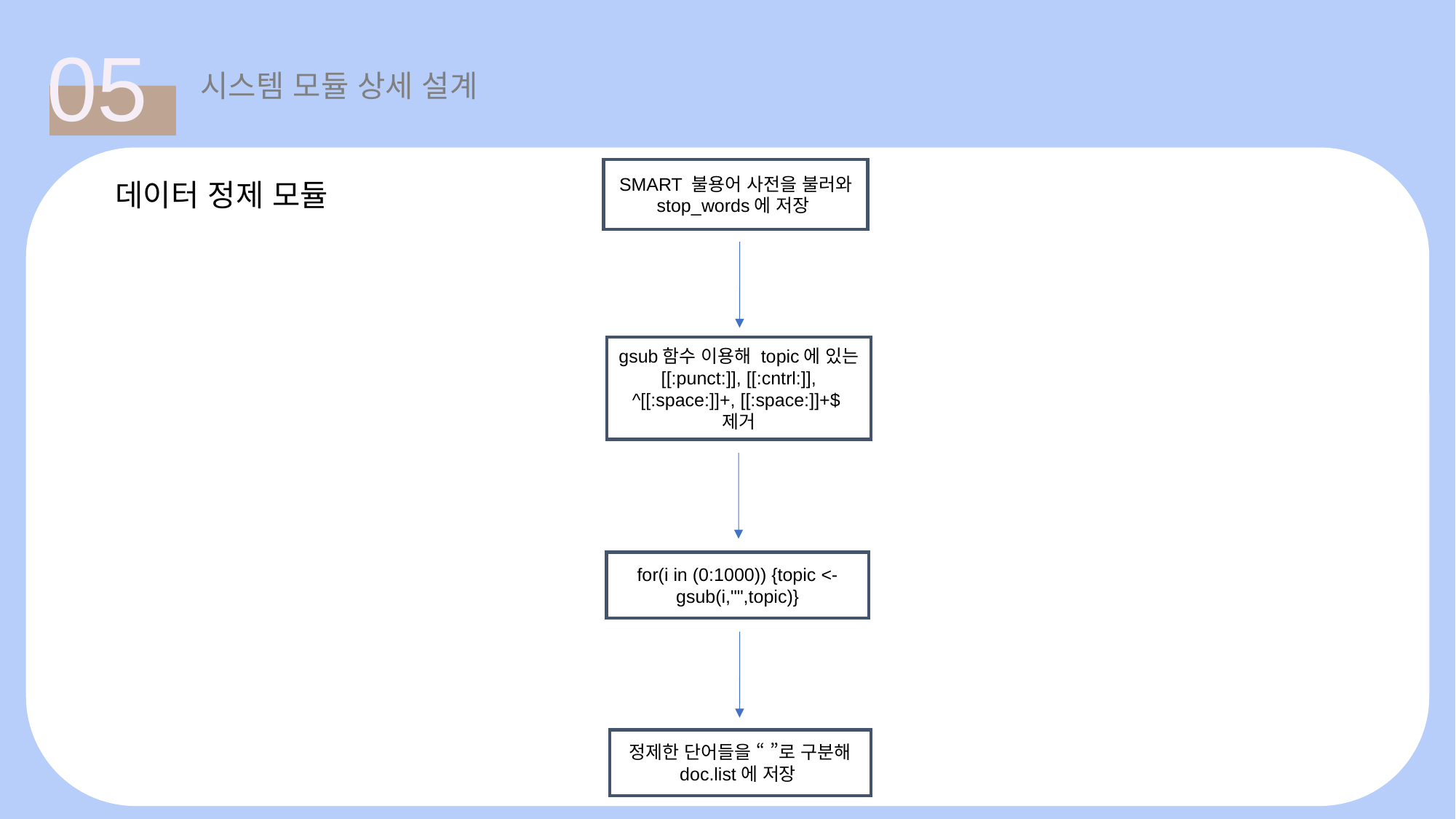

05
시스템 모듈 상세 설계

SMART 불용어 사전을 불러와 stop_words에 저장
데이터 정제 모듈
gsub함수 이용해 topic에 있는 [[:punct:]], [[:cntrl:]], ^[[:space:]]+, [[:space:]]+$
제거
for(i in (0:1000)) {topic <- gsub(i,"",topic)}
정제한 단어들을 “ ”로 구분해 doc.list에 저장